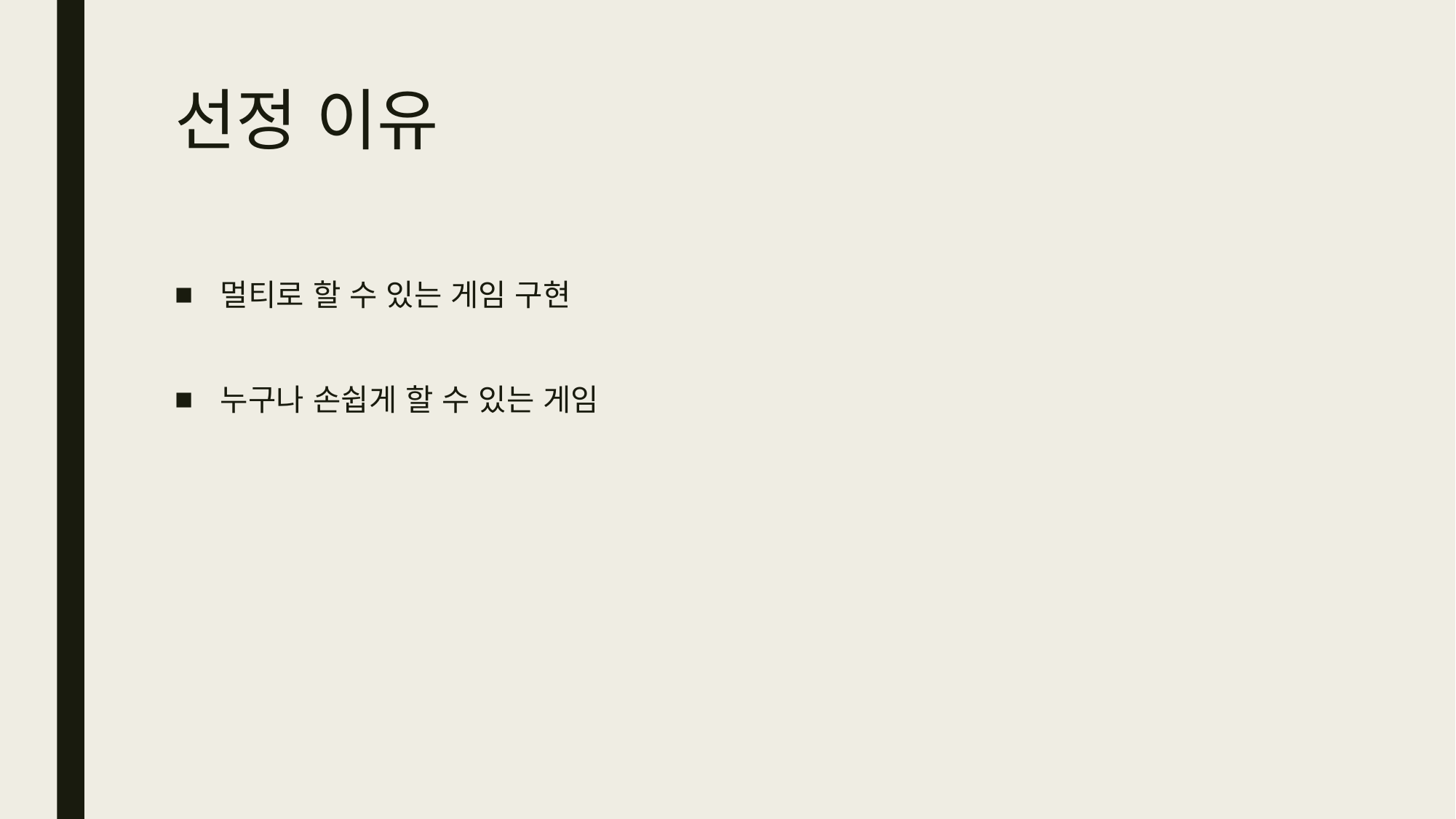

# 선정 이유
멀티로 할 수 있는 게임 구현

누구나 손쉽게 할 수 있는 게임